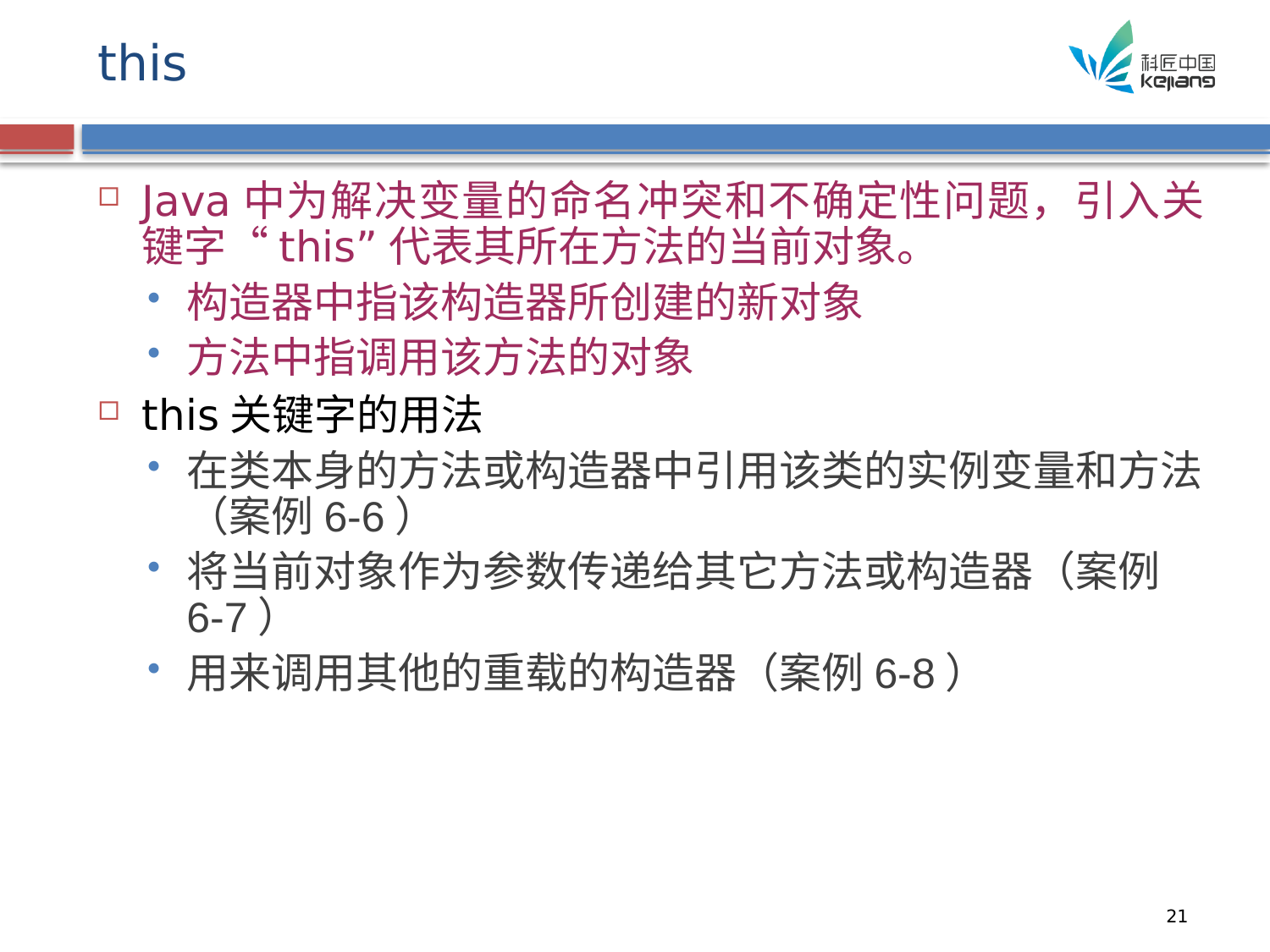

# this
Java中为解决变量的命名冲突和不确定性问题，引入关键字“this”代表其所在方法的当前对象。
构造器中指该构造器所创建的新对象
方法中指调用该方法的对象
this关键字的用法
在类本身的方法或构造器中引用该类的实例变量和方法（案例6-6）
将当前对象作为参数传递给其它方法或构造器（案例6-7）
用来调用其他的重载的构造器（案例6-8）
21